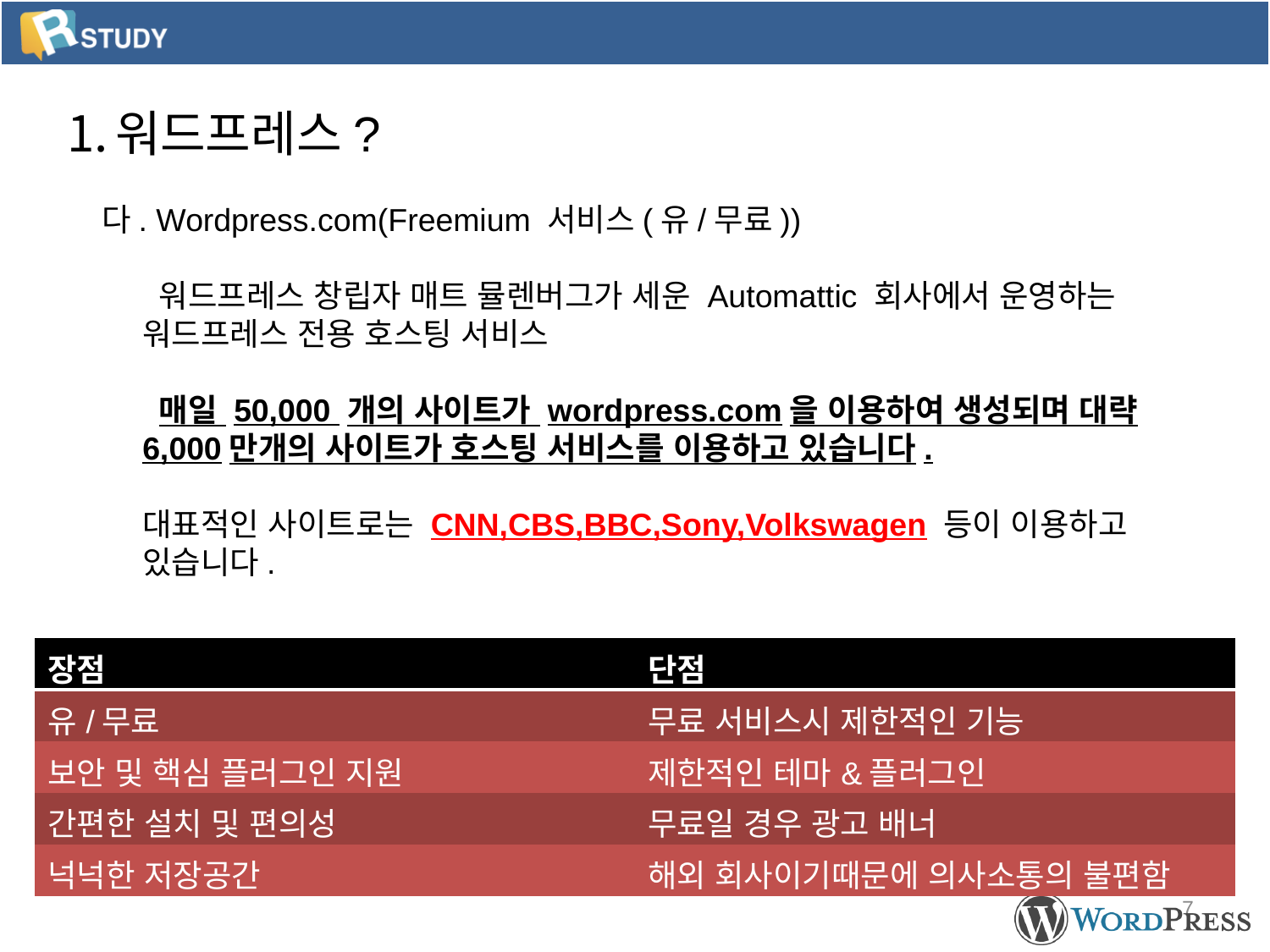

워드프레스?

   다. Wordpress.com(Freemium 서비스(유/무료))

 워드프레스 창립자 매트 뮬렌버그가 세운 Automattic 회사에서 운영하는 워드프레스 전용 호스팅 서비스

 매일 50,000 개의 사이트가 wordpress.com을 이용하여 생성되며 대략 6,000만개의 사이트가 호스팅 서비스를 이용하고 있습니다.

대표적인 사이트로는 CNN,CBS,BBC,Sony,Volkswagen 등이 이용하고 있습니다.
| 장점 | 단점 |
| --- | --- |
| 유/무료 | 무료 서비스시 제한적인 기능 |
| 보안 및 핵심 플러그인 지원 | 제한적인 테마&플러그인 |
| 간편한 설치 및 편의성 | 무료일 경우 광고 배너 |
| 넉넉한 저장공간 | 해외 회사이기때문에 의사소통의 불편함 |
7